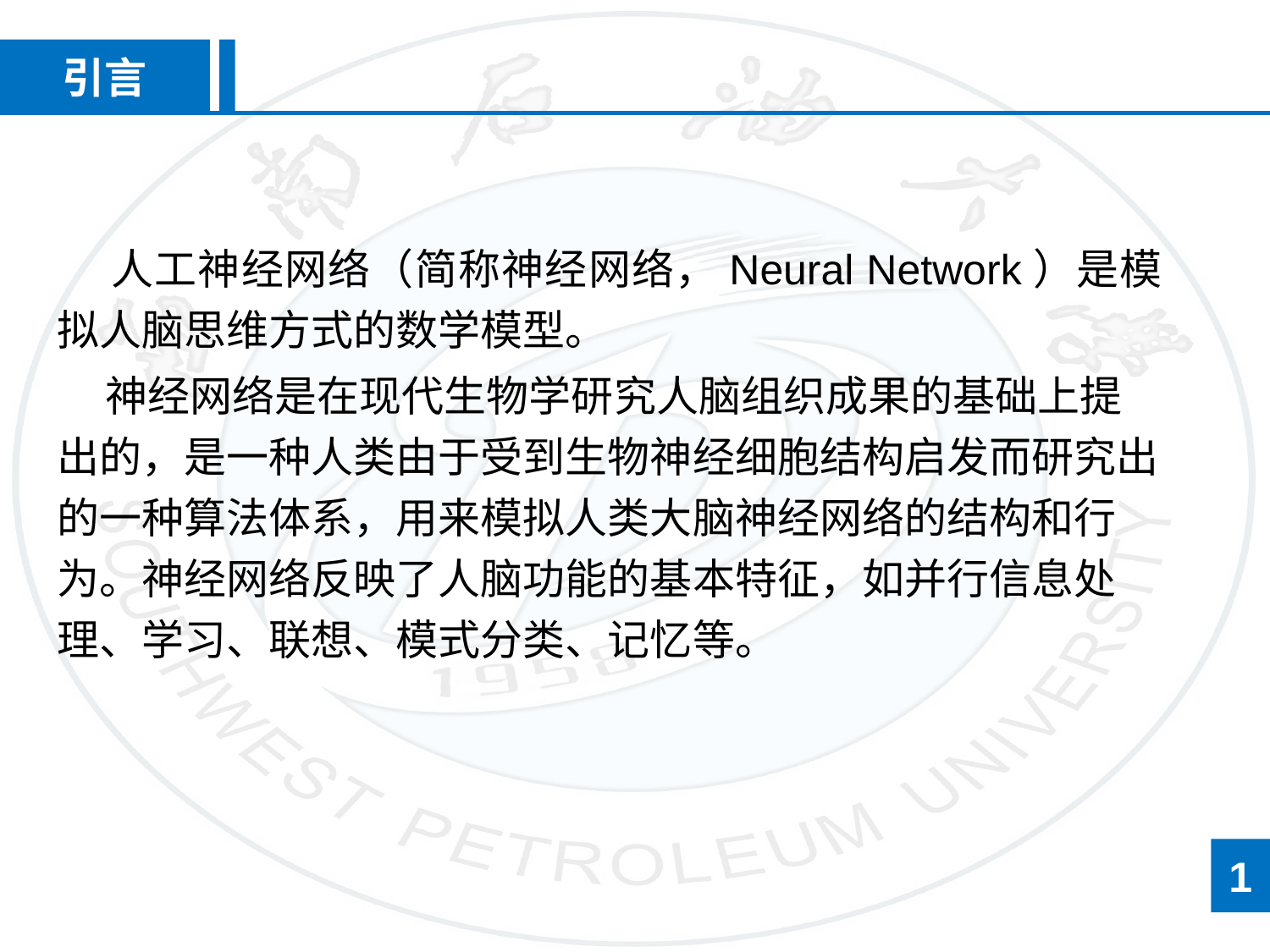

引言

    人工神经网络（简称神经网络，Neural Network）是模拟人脑思维方式的数学模型。
    神经网络是在现代生物学研究人脑组织成果的基础上提出的，是一种人类由于受到生物神经细胞结构启发而研究出的一种算法体系，用来模拟人类大脑神经网络的结构和行为。神经网络反映了人脑功能的基本特征，如并行信息处理、学习、联想、模式分类、记忆等。
1